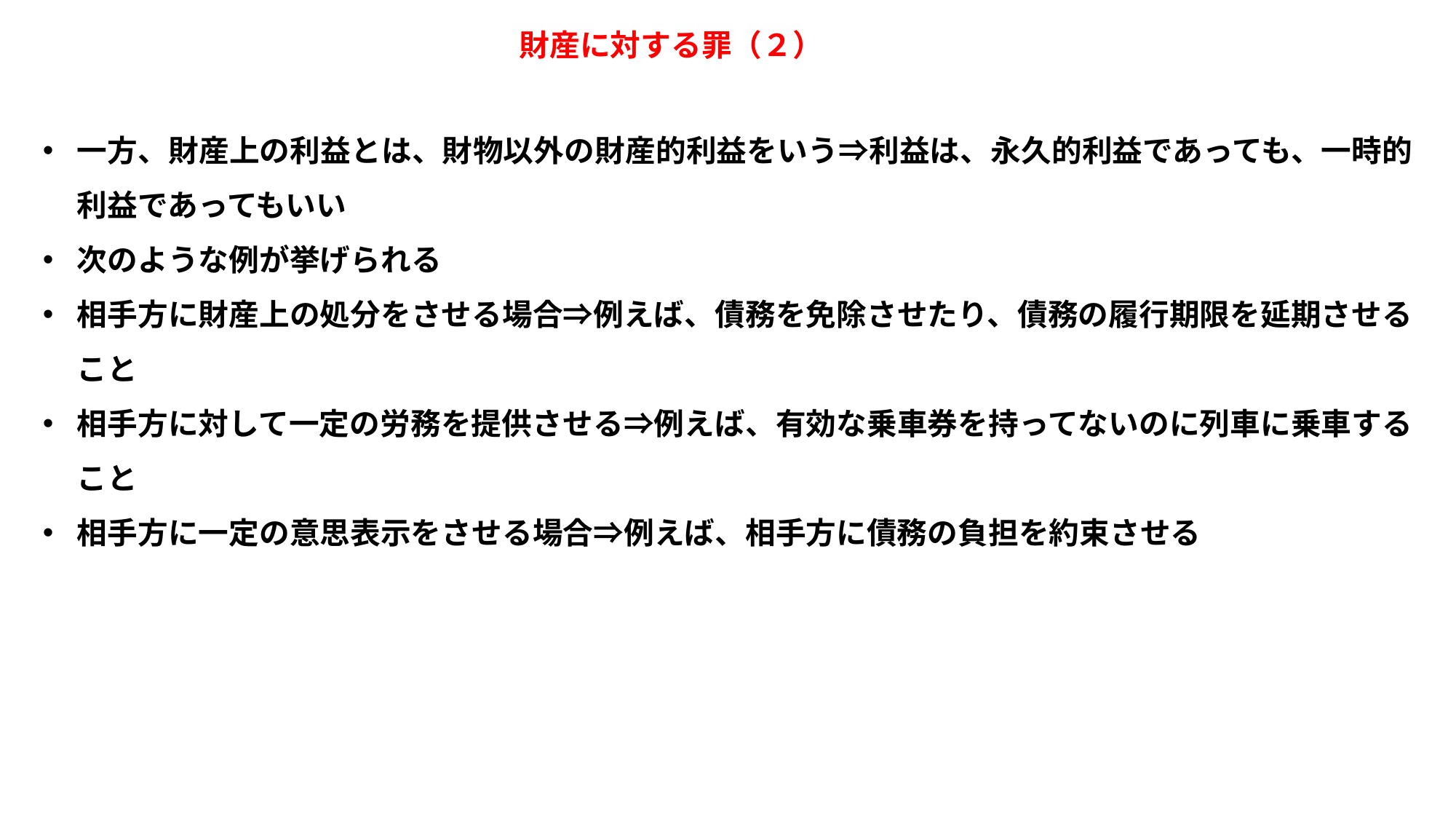

財産に対する罪（２）
一方、財産上の利益とは、財物以外の財産的利益をいう⇒利益は、永久的利益であっても、一時的利益であってもいい
次のような例が挙げられる
相手方に財産上の処分をさせる場合⇒例えば、債務を免除させたり、債務の履行期限を延期させること
相手方に対して一定の労務を提供させる⇒例えば、有効な乗車券を持ってないのに列車に乗車すること
相手方に一定の意思表示をさせる場合⇒例えば、相手方に債務の負担を約束させる